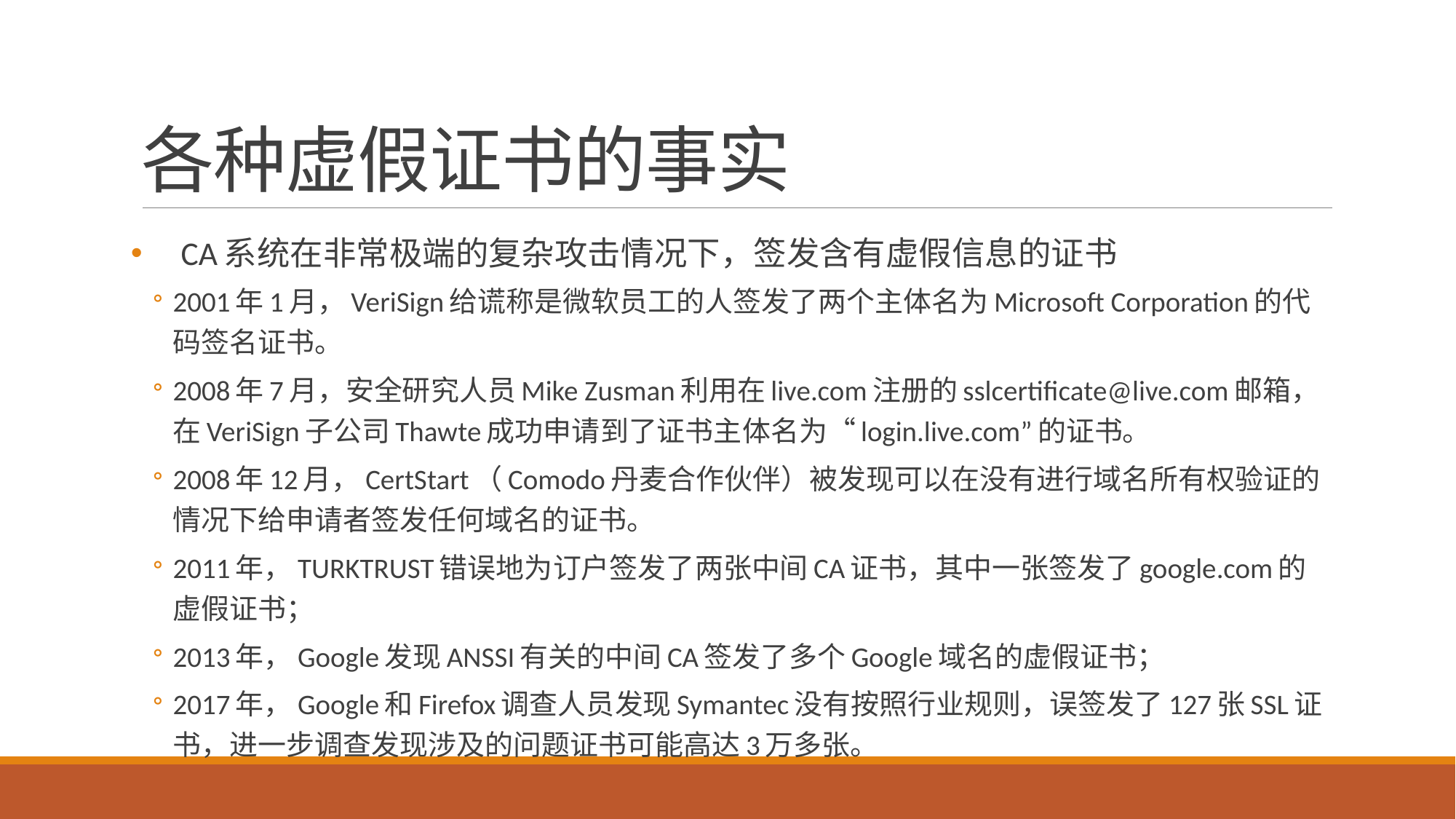

# 各种虚假证书的事实
CA系统在非常极端的复杂攻击情况下，签发含有虚假信息的证书
2001年1月，VeriSign给谎称是微软员工的人签发了两个主体名为Microsoft Corporation的代码签名证书。
2008年7月，安全研究人员Mike Zusman利用在live.com注册的sslcertificate@live.com邮箱，在VeriSign子公司Thawte成功申请到了证书主体名为“login.live.com”的证书。
2008年12月，CertStart（Comodo丹麦合作伙伴）被发现可以在没有进行域名所有权验证的情况下给申请者签发任何域名的证书。
2011年，TURKTRUST错误地为订户签发了两张中间CA证书，其中一张签发了google.com的虚假证书；
2013年，Google发现ANSSI有关的中间CA签发了多个Google域名的虚假证书；
2017年，Google和Firefox调查人员发现Symantec没有按照行业规则，误签发了127张SSL证书，进一步调查发现涉及的问题证书可能高达3万多张。